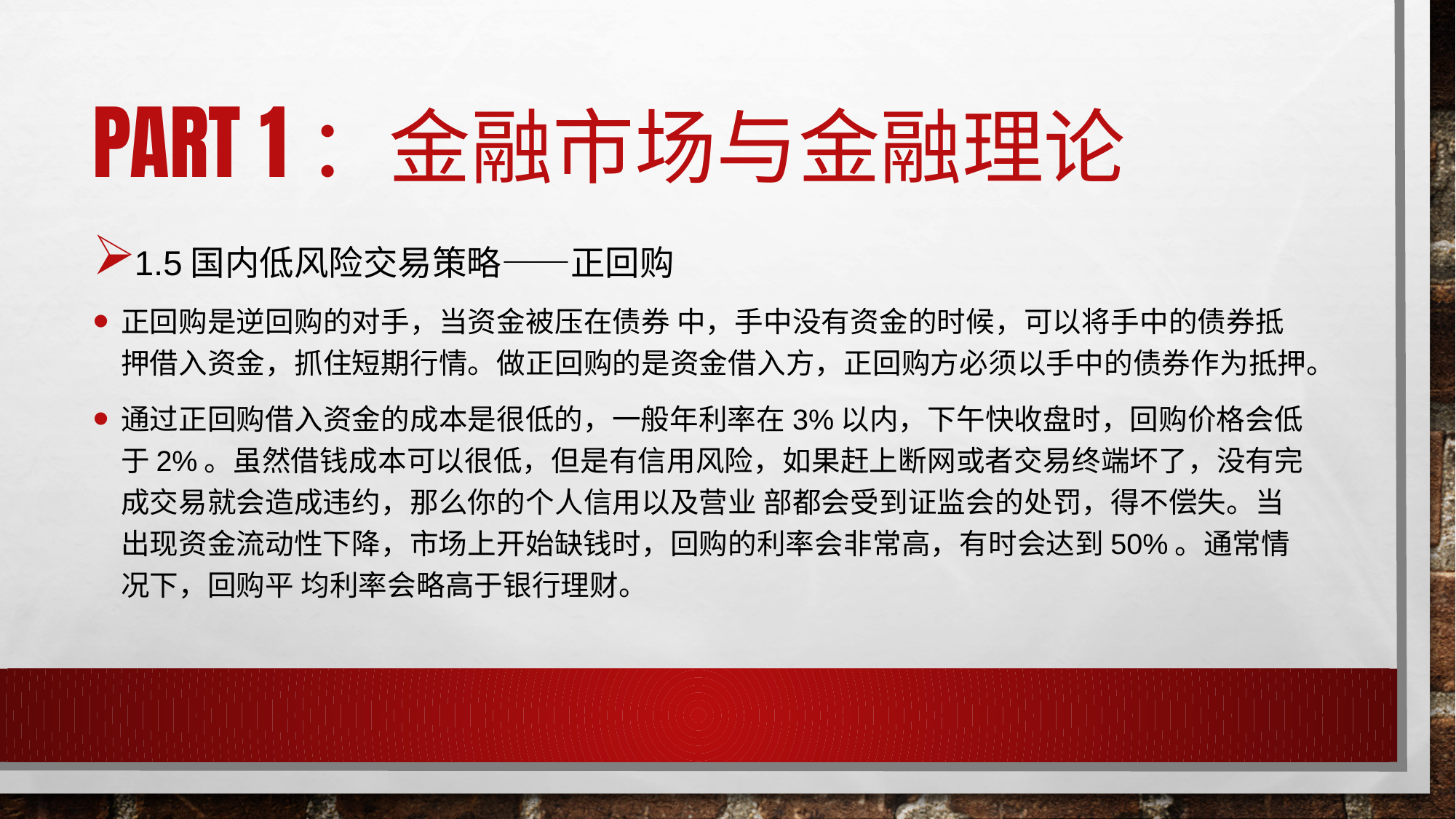

# Part 1：金融市场与金融理论
1.5国内低风险交易策略——正回购
正回购是逆回购的对手，当资金被压在债券 中，手中没有资金的时候，可以将手中的债券抵 押借入资金，抓住短期行情。做正回购的是资金借入方，正回购方必须以手中的债券作为抵押。
通过正回购借入资金的成本是很低的，⼀般年利率在3%以内，下午快收盘时，回购价格会低 于2%。虽然借钱成本可以很低，但是有信用风险，如果赶上断网或者交易终端坏了，没有完成交易就会造成违约，那么你的个人信用以及营业 部都会受到证监会的处罚，得不偿失。当出现资金流动性下降，市场上开始缺钱时，回购的利率会非常高，有时会达到50%。通常情况下，回购平 均利率会略高于银行理财。